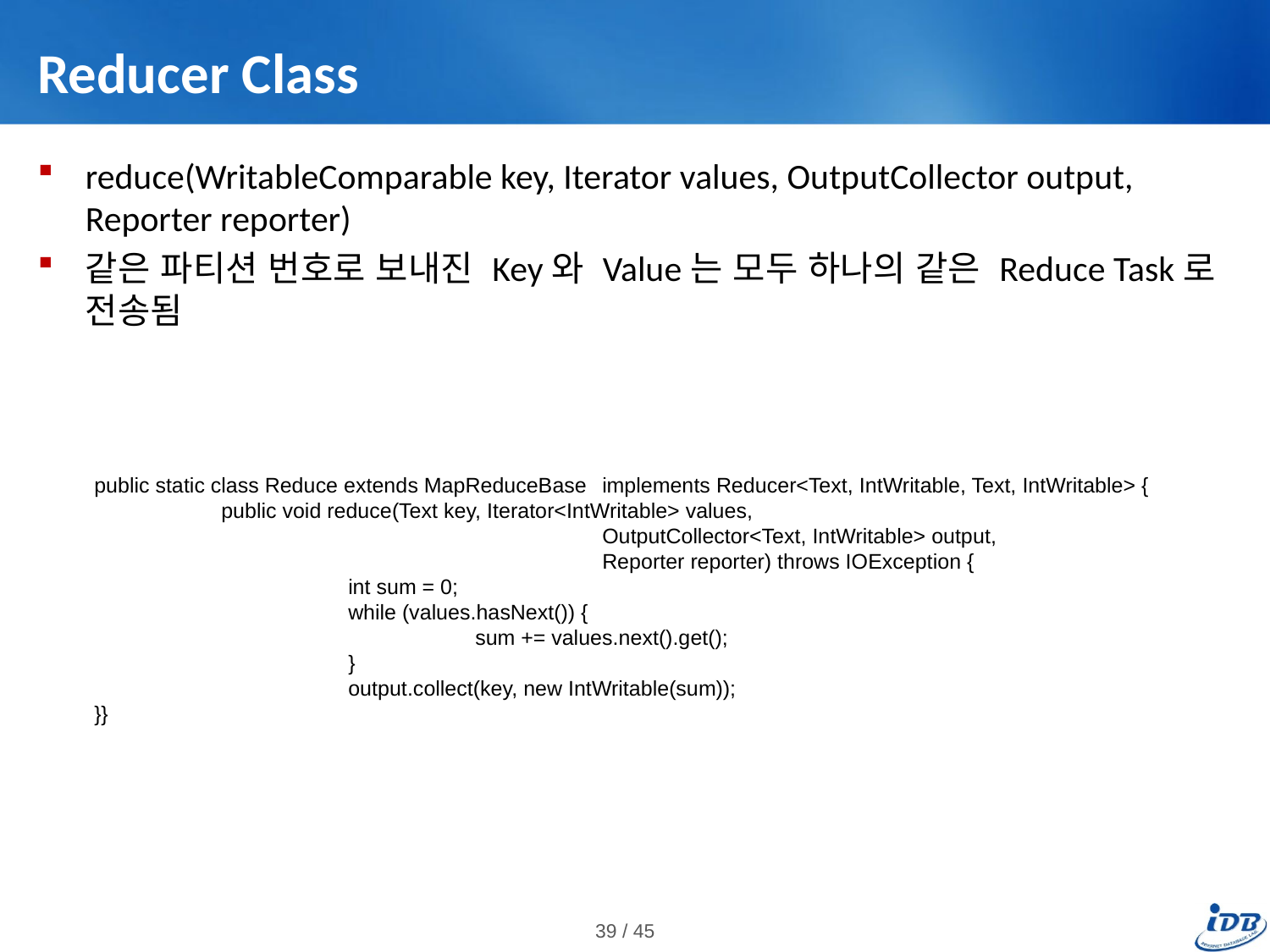

# Reducer Class
reduce(WritableComparable key, Iterator values, OutputCollector output, Reporter reporter)
같은 파티션 번호로 보내진 Key와 Value는 모두 하나의 같은 Reduce Task로 전송됨
public static class Reduce extends MapReduceBase 	implements Reducer<Text, IntWritable, Text, IntWritable> {
	public void reduce(Text key, Iterator<IntWritable> values,
				OutputCollector<Text, IntWritable> output,
				Reporter reporter) throws IOException {
		int sum = 0;
		while (values.hasNext()) {
			sum += values.next().get();
		}
		output.collect(key, new IntWritable(sum));
}}